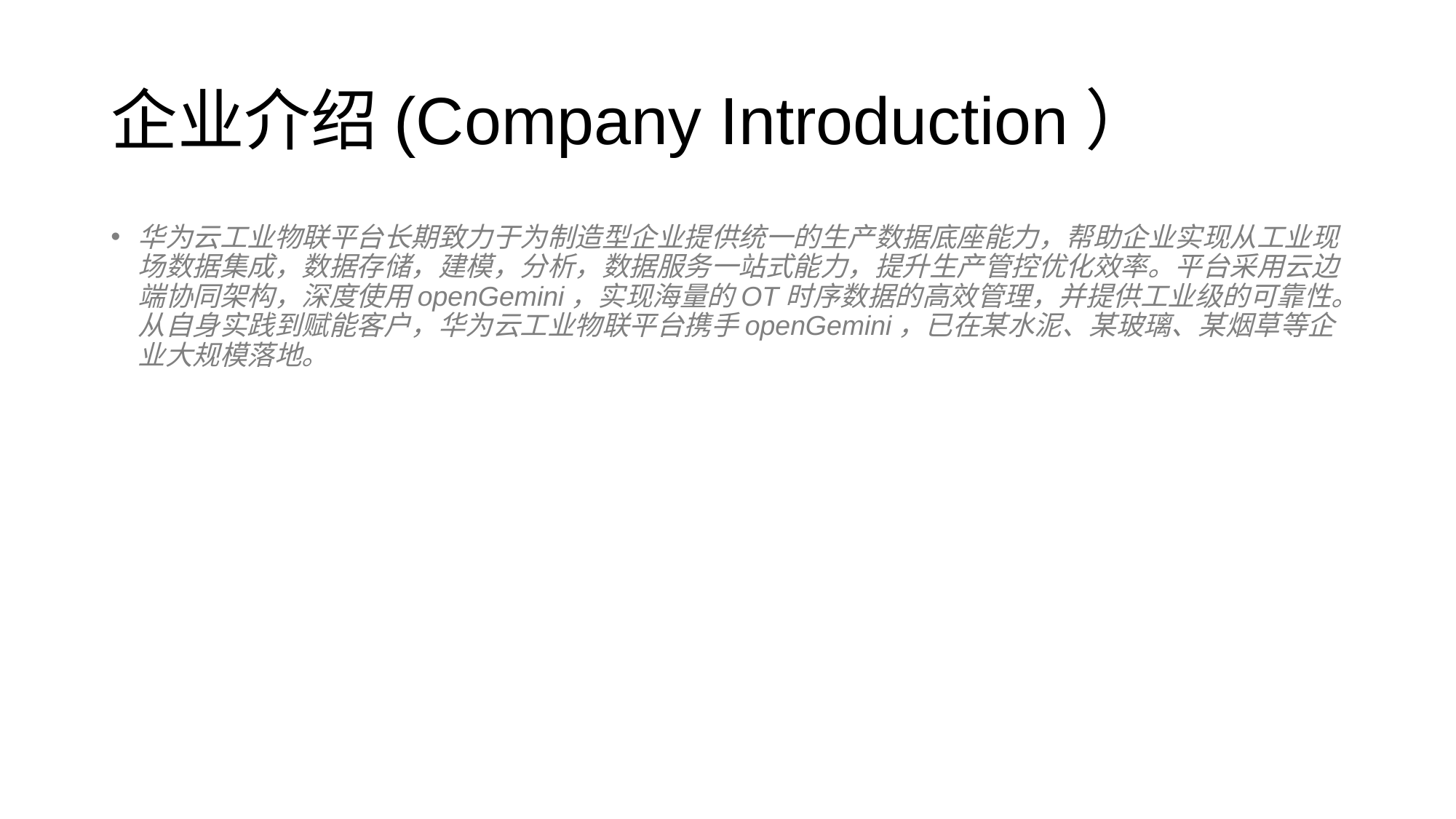

# 企业介绍(Company Introduction）
华为云工业物联平台长期致力于为制造型企业提供统一的生产数据底座能力，帮助企业实现从工业现场数据集成，数据存储，建模，分析，数据服务一站式能力，提升生产管控优化效率。平台采用云边端协同架构，深度使用openGemini，实现海量的OT时序数据的高效管理，并提供工业级的可靠性。从自身实践到赋能客户，华为云工业物联平台携手openGemini，已在某水泥、某玻璃、某烟草等企业大规模落地。